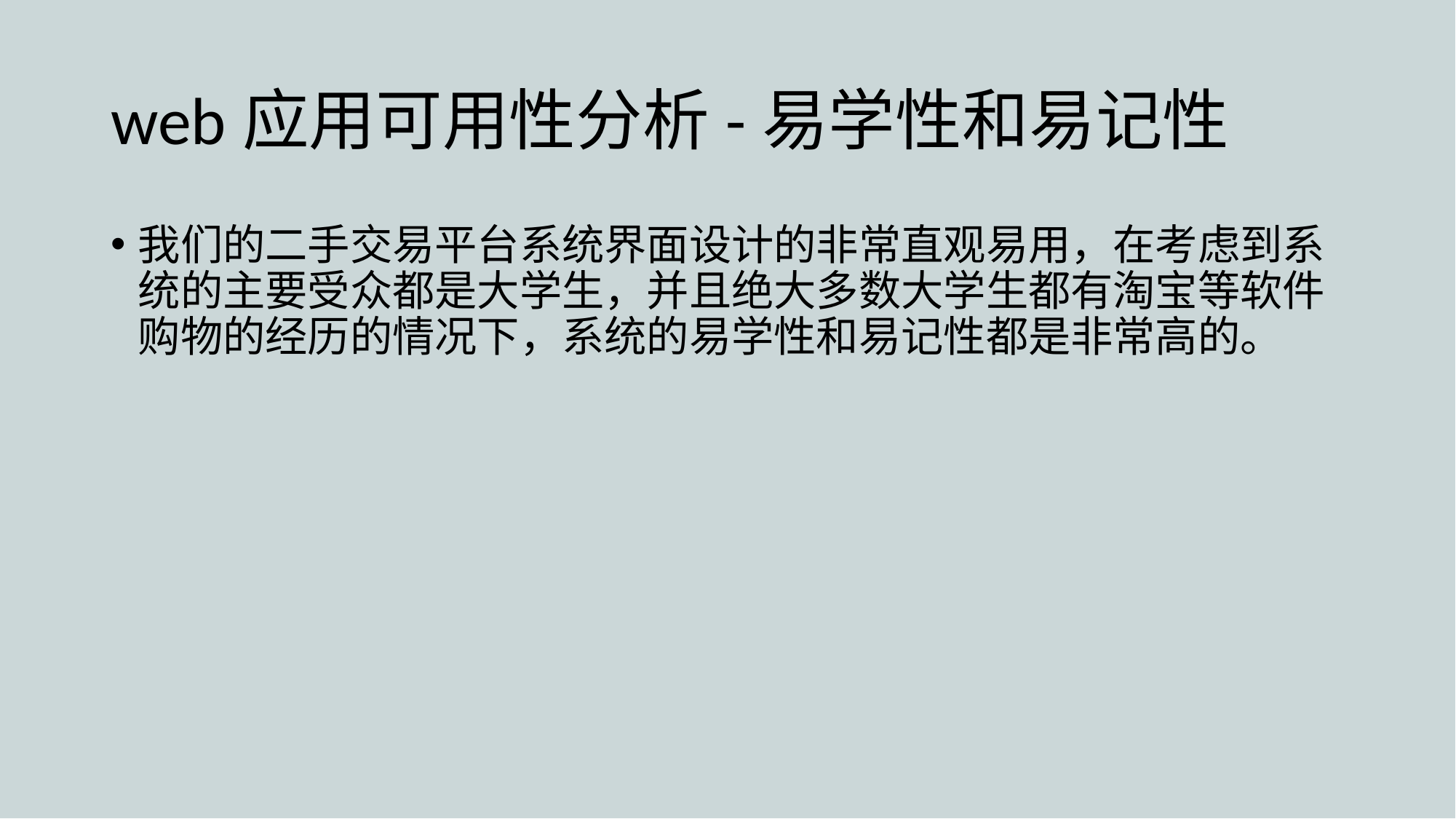

# web应用可用性分析-易学性和易记性
我们的二手交易平台系统界面设计的非常直观易用，在考虑到系统的主要受众都是大学生，并且绝大多数大学生都有淘宝等软件购物的经历的情况下，系统的易学性和易记性都是非常高的。